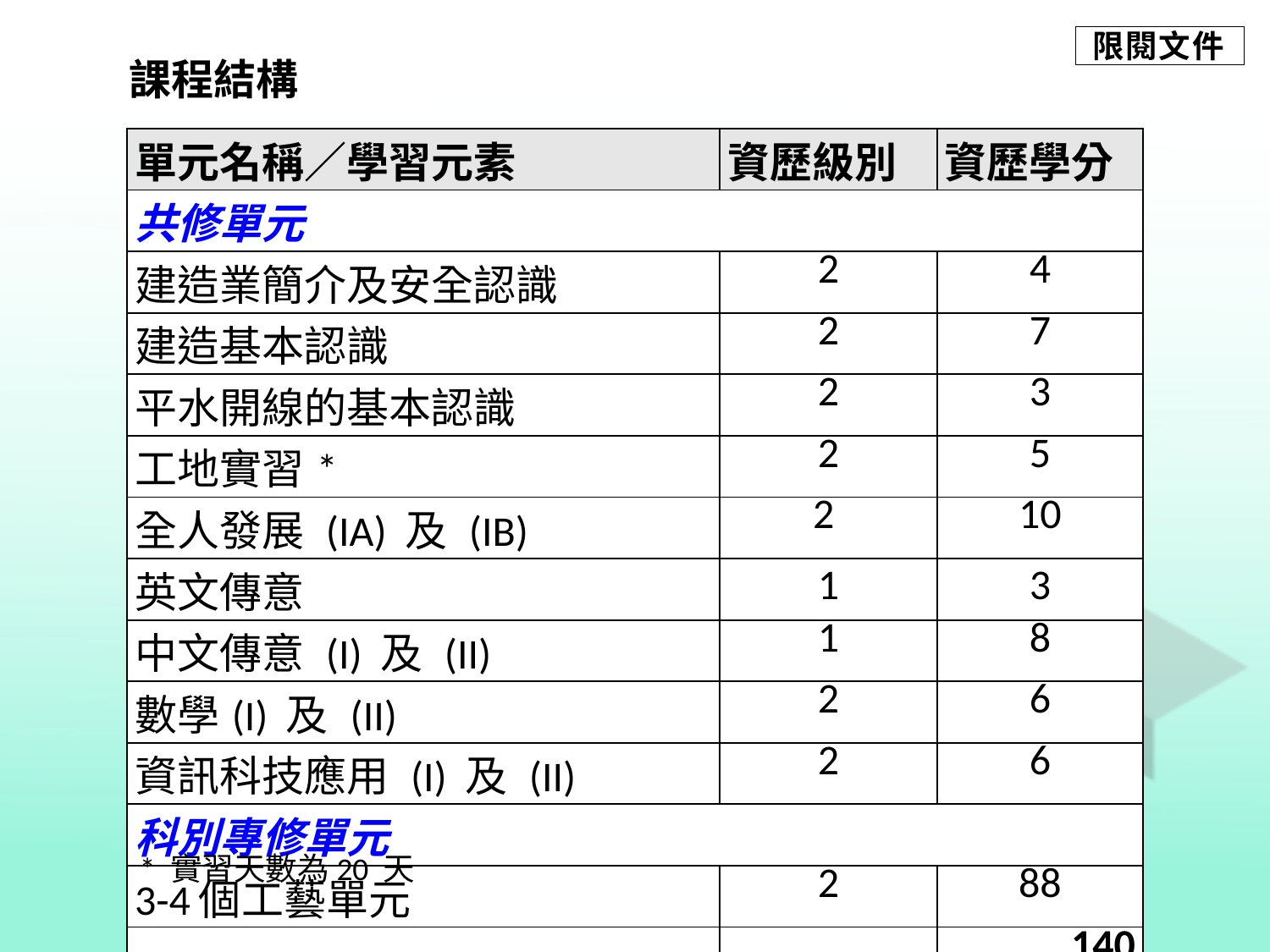

限閱文件
課程結構
| 單元名稱／學習元素 | 資歷級別 | 資歷學分 |
| --- | --- | --- |
| 共修單元 |  |  |
| 建造業簡介及安全認識 | 2 | 4 |
| 建造基本認識 | 2 | 7 |
| 平水開線的基本認識 | 2 | 3 |
| 工地實習\* | 2 | 5 |
| 全人發展 (IA) 及 (IB) | 2 | 10 |
| 英文傳意 | 1 | 3 |
| 中文傳意 (I) 及 (II) | 1 | 8 |
| 數學(I) 及 (II) | 2 | 6 |
| 資訊科技應用 (I) 及 (II) | 2 | 6 |
| 科別專修單元 |  |  |
| 3-4個工藝單元 | 2 | 88 |
|  |  | 140 |
* 實習天數為20 天
5